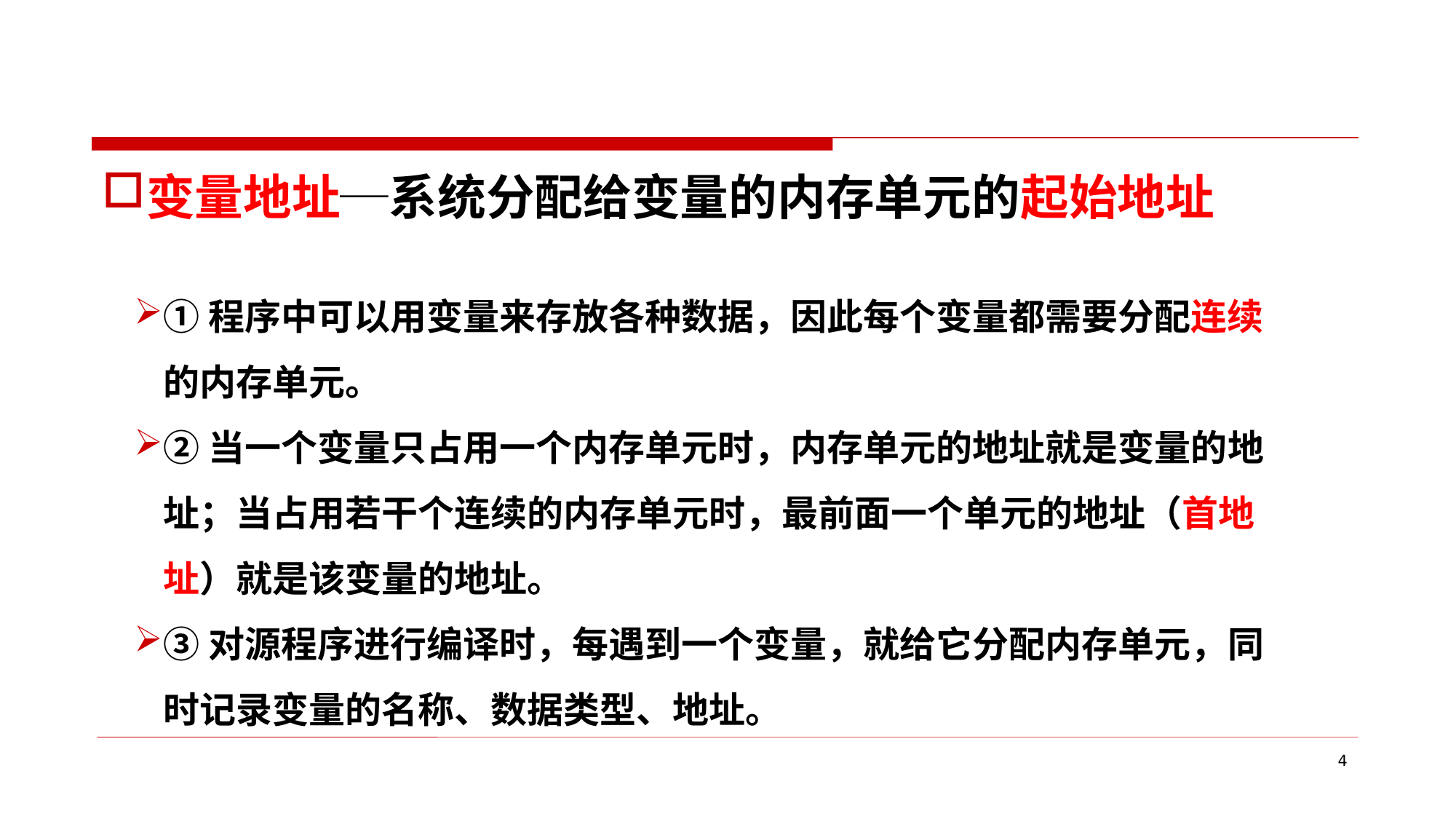

7.1 指针概述
变量地址─系统分配给变量的内存单元的起始地址

①程序中可以用变量来存放各种数据，因此每个变量都需要分配连续的内存单元。
②当一个变量只占用一个内存单元时，内存单元的地址就是变量的地址；当占用若干个连续的内存单元时，最前面一个单元的地址（首地址）就是该变量的地址。
③对源程序进行编译时，每遇到一个变量，就给它分配内存单元，同时记录变量的名称、数据类型、地址。
4